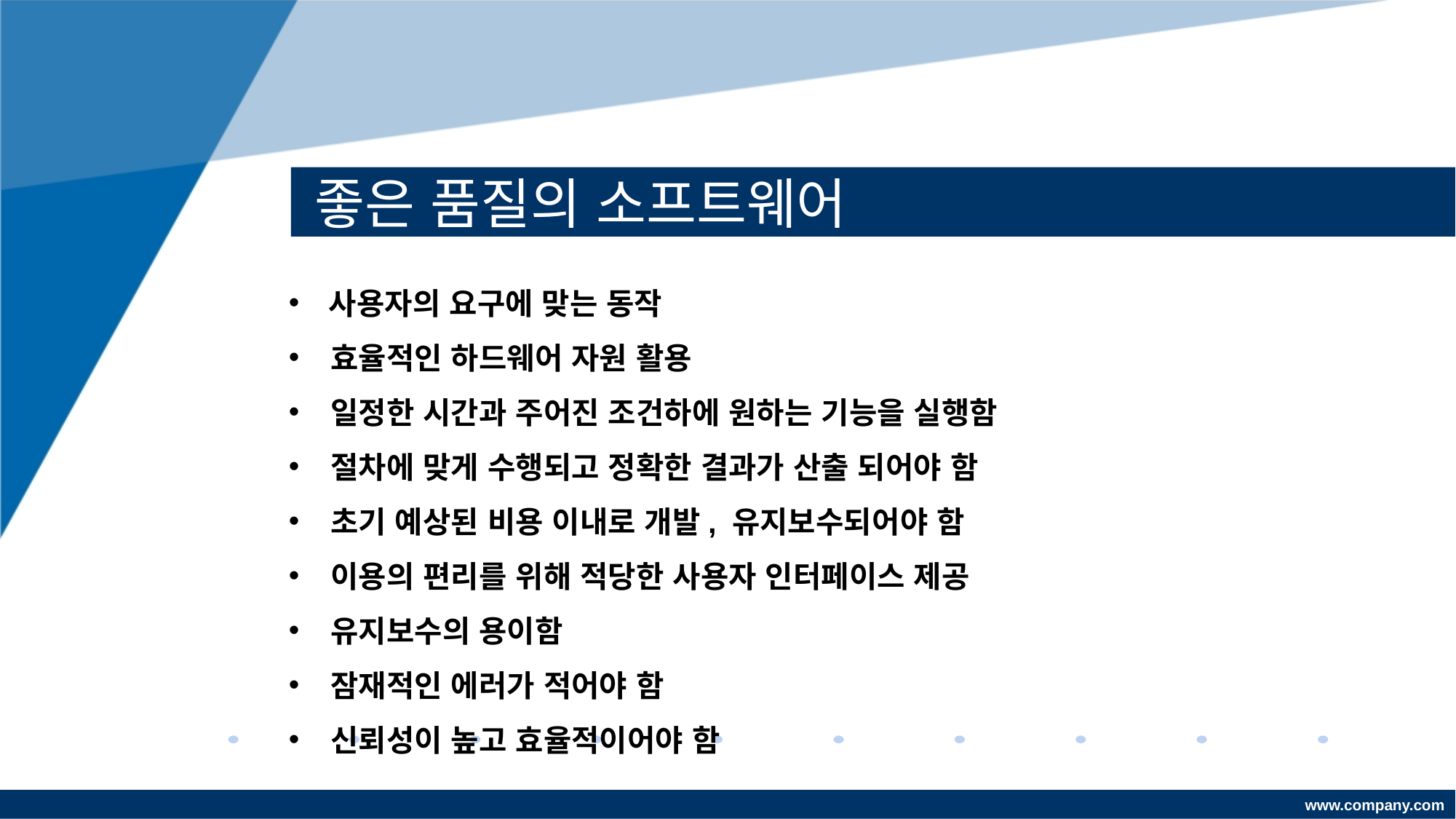

# 좋은 품질의 소프트웨어
 사용자의 요구에 맞는 동작
 효율적인 하드웨어 자원 활용
 일정한 시간과 주어진 조건하에 원하는 기능을 실행함
 절차에 맞게 수행되고 정확한 결과가 산출 되어야 함
 초기 예상된 비용 이내로 개발, 유지보수되어야 함
 이용의 편리를 위해 적당한 사용자 인터페이스 제공
 유지보수의 용이함
 잠재적인 에러가 적어야 함
 신뢰성이 높고 효율적이어야 함